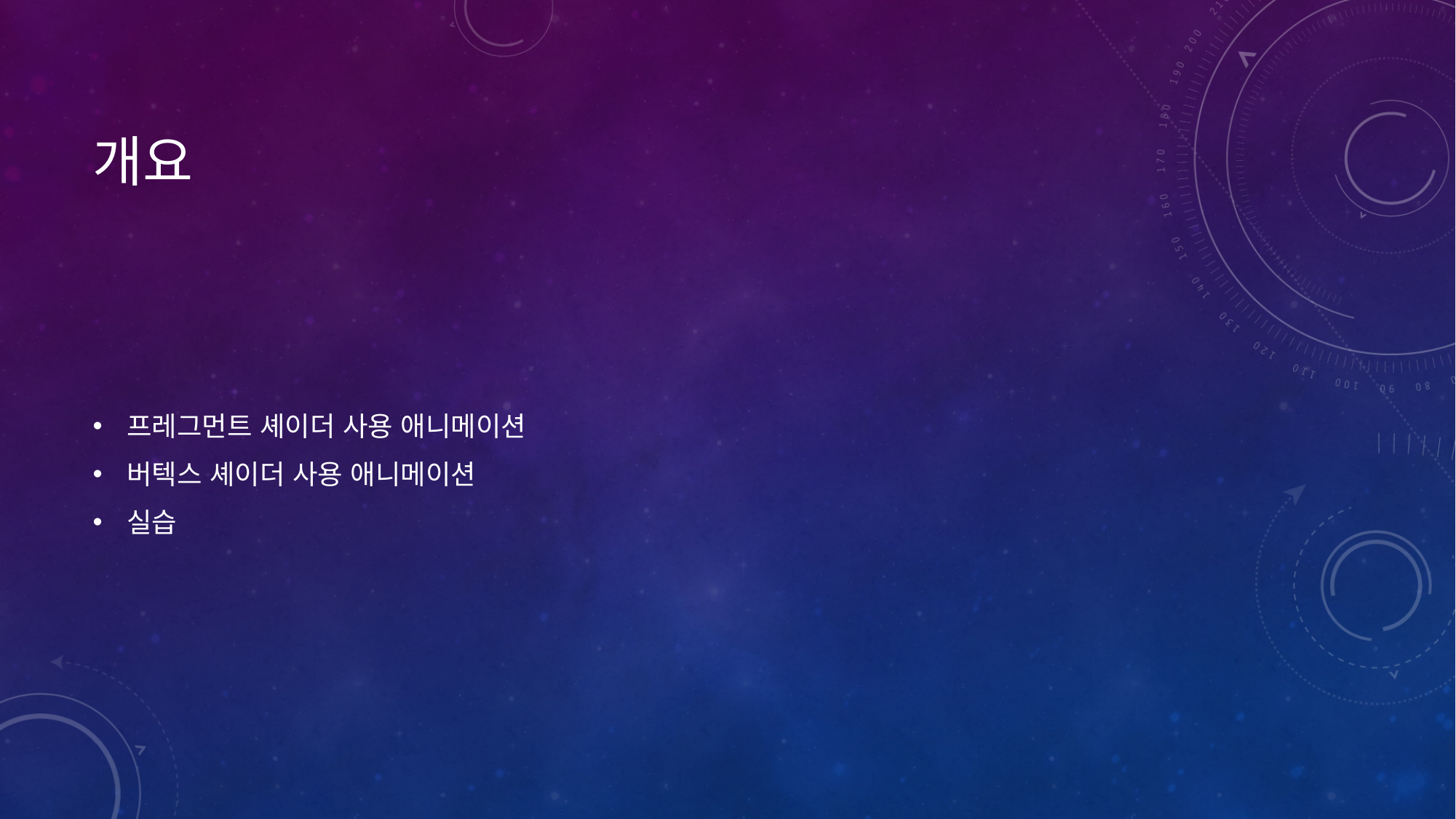

# 개요
프레그먼트 셰이더 사용 애니메이션
버텍스 셰이더 사용 애니메이션
실습